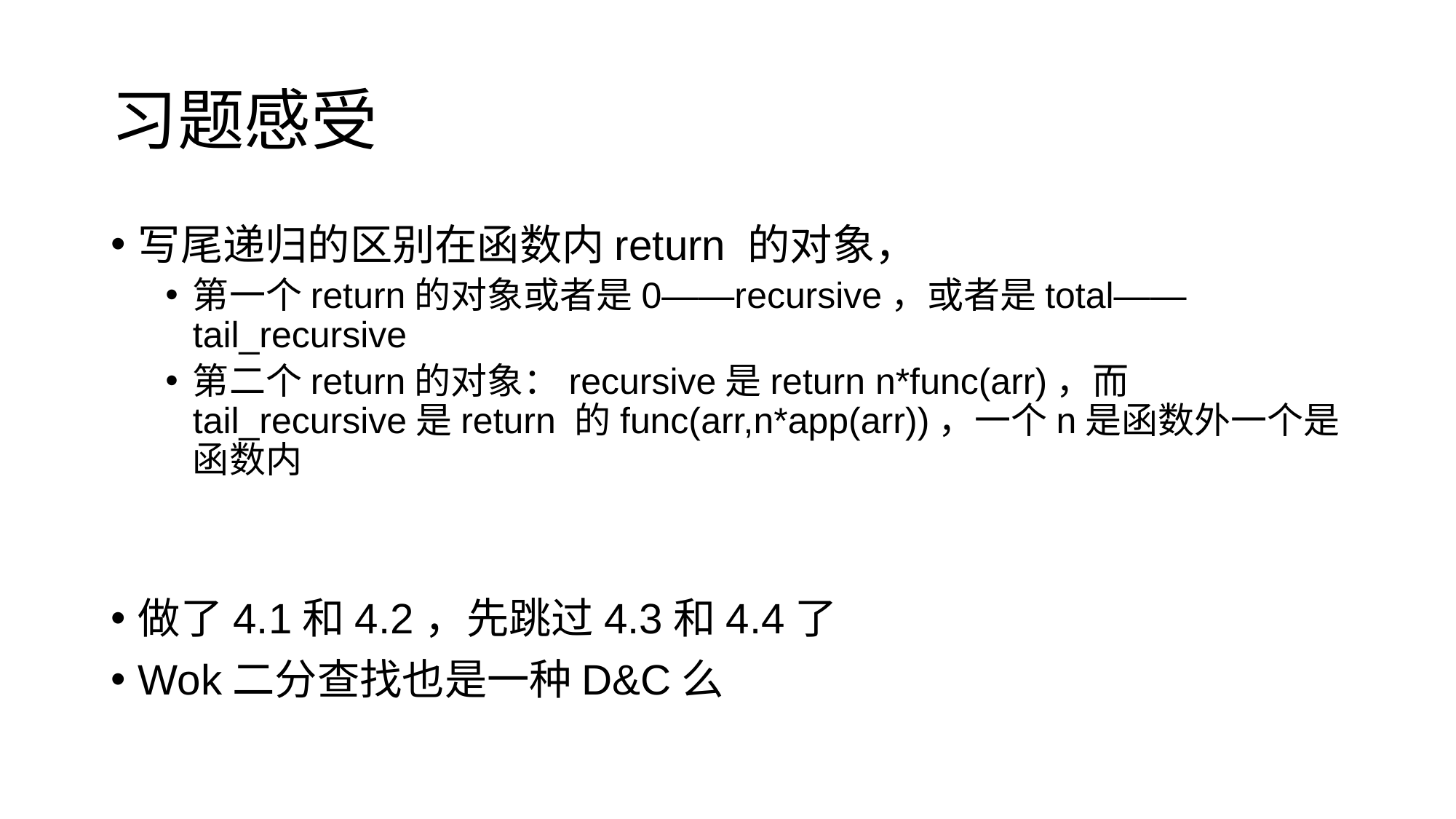

# 习题感受
写尾递归的区别在函数内return 的对象，
第一个return的对象或者是0——recursive，或者是total——tail_recursive
第二个return的对象：recursive是return n*func(arr)，而tail_recursive是return 的func(arr,n*app(arr))，一个n是函数外一个是函数内

做了4.1和4.2，先跳过4.3和4.4了
Wok二分查找也是一种D&C么